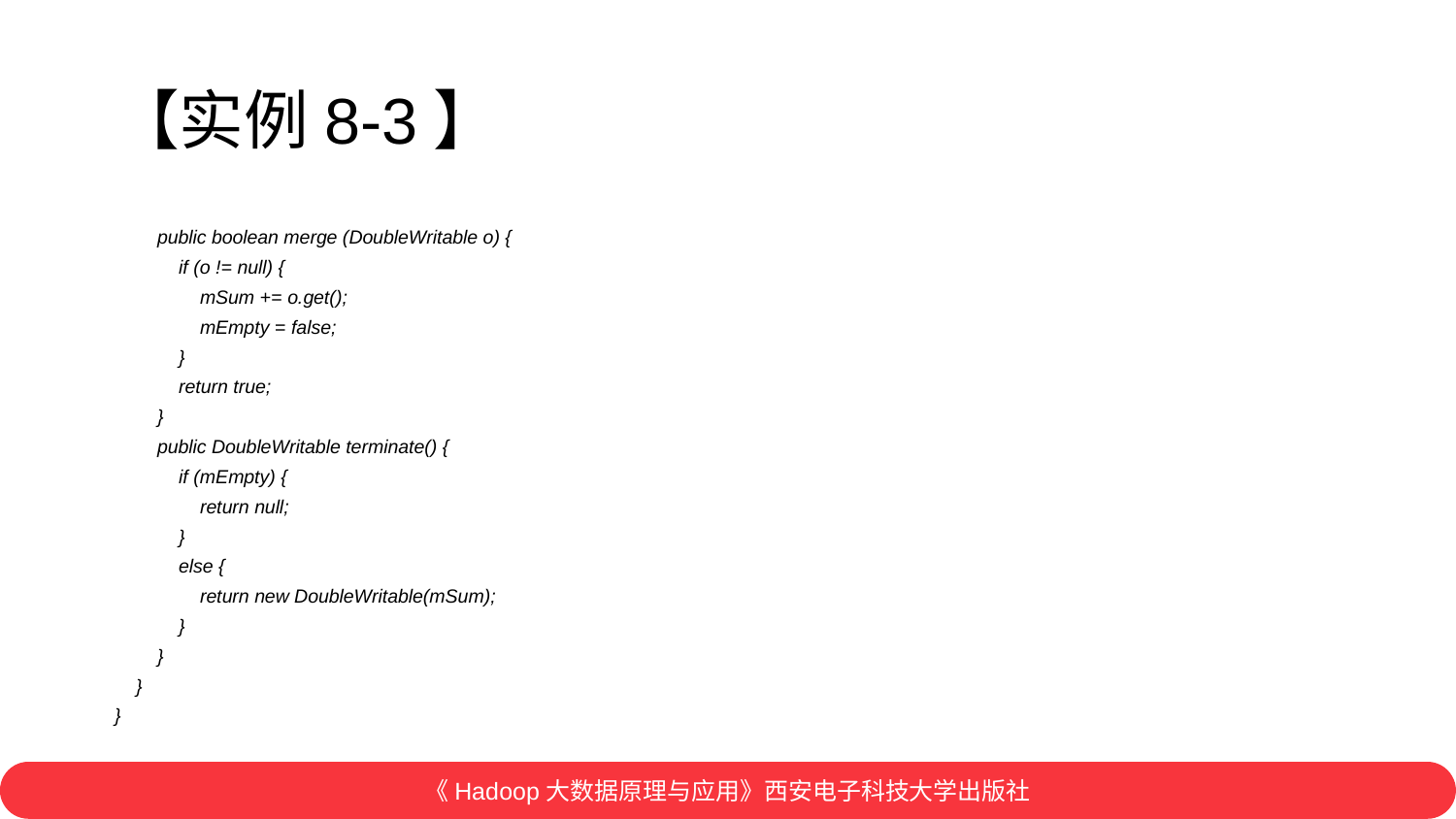

# 【实例8-3】
        public boolean merge (DoubleWritable o) {
            if (o != null) {
                mSum += o.get();
                mEmpty = false;
            }
            return true;
        }
        public DoubleWritable terminate() {
            if (mEmpty) {
                return null;
            }
            else {
                return new DoubleWritable(mSum);
            }
        }
    }
}